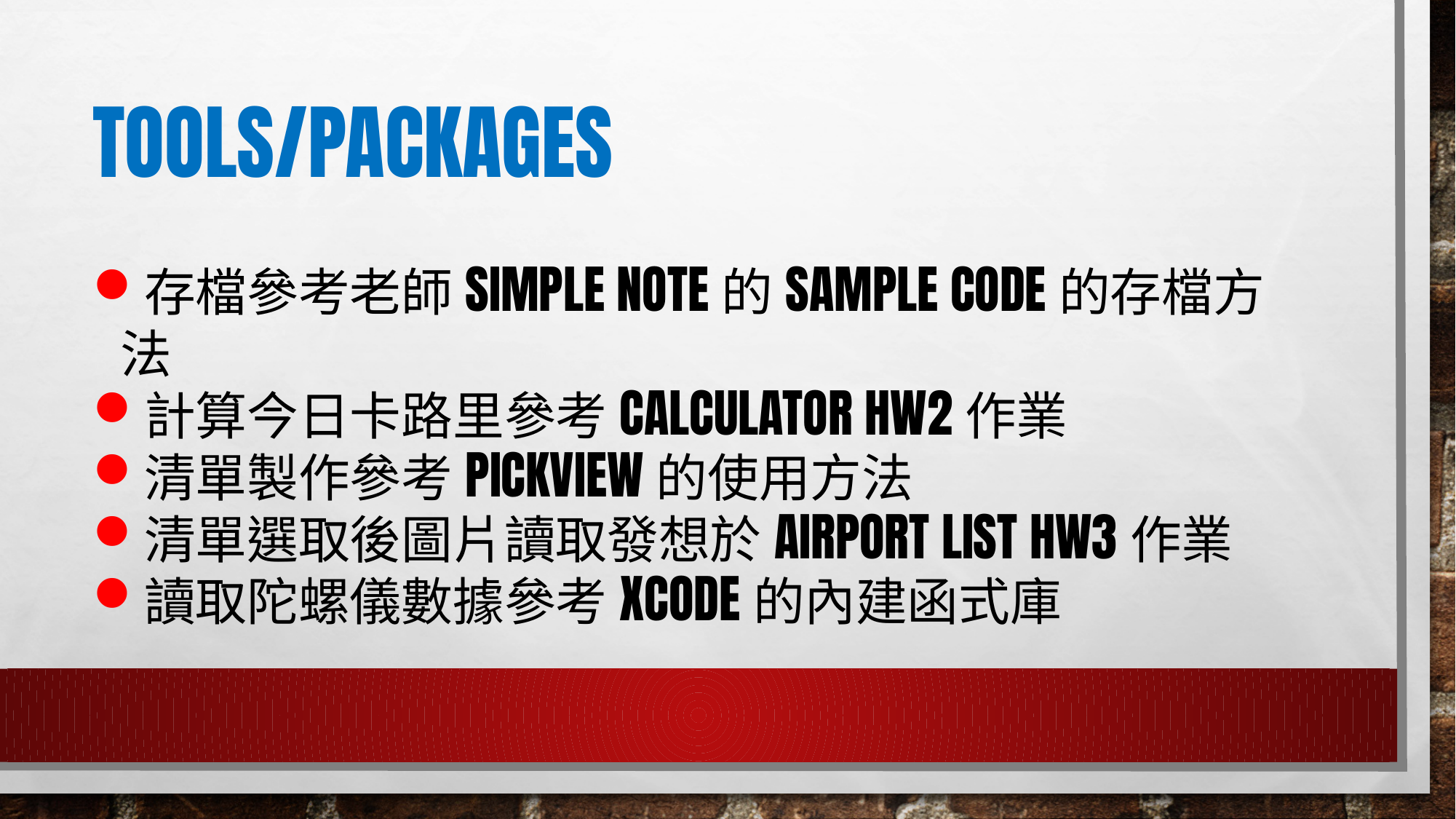

# Tools/packages
存檔參考老師Simple note的Sample code的存檔方法
計算今日卡路里參考calculator HW2作業
清單製作參考pickview的使用方法
清單選取後圖片讀取發想於AIRPORT LIST HW3作業
讀取陀螺儀數據參考xcode的內建函式庫